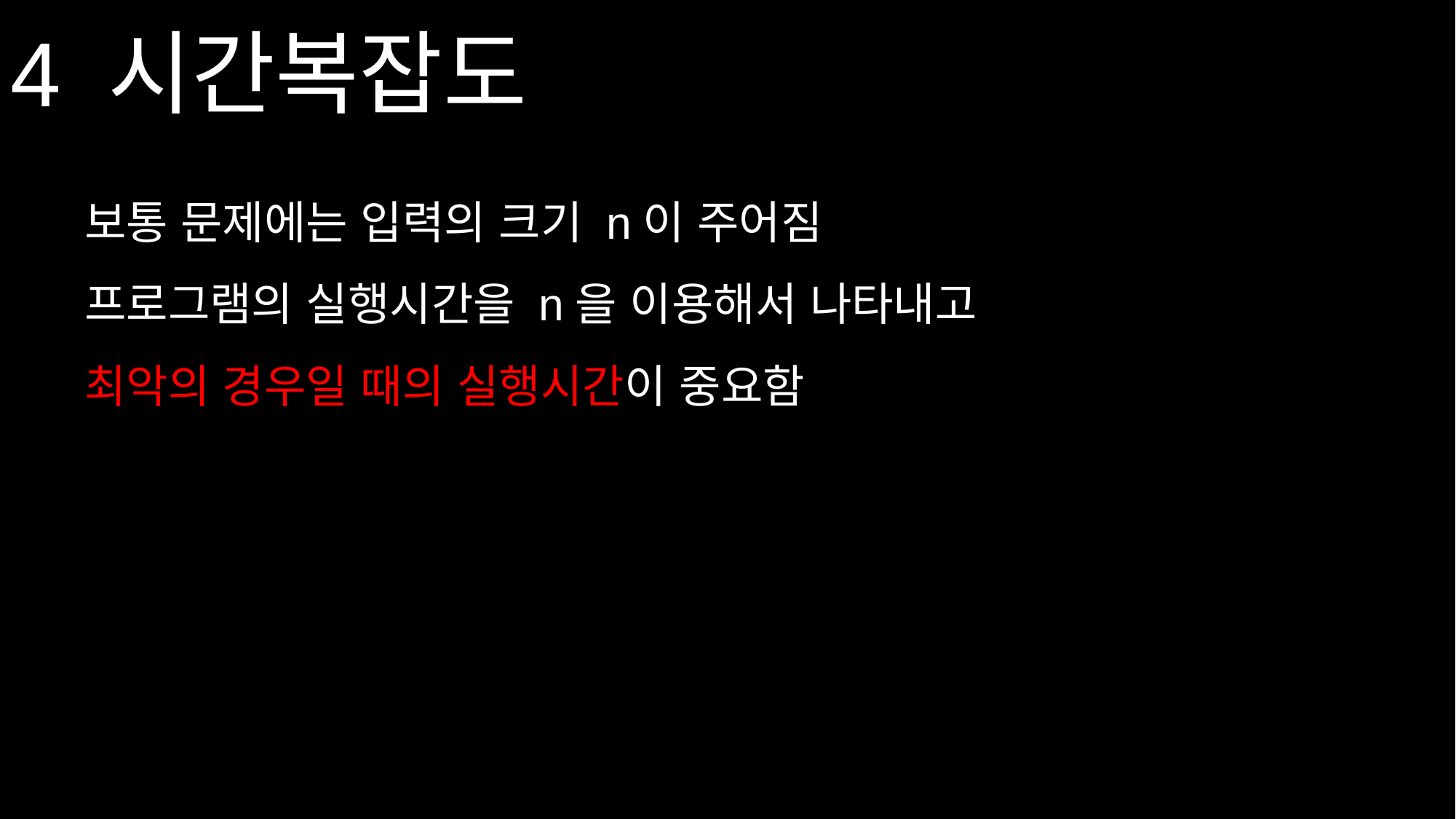

4 시간복잡도
보통 문제에는 입력의 크기 n이 주어짐
프로그램의 실행시간을 n을 이용해서 나타내고
최악의 경우일 때의 실행시간이 중요함